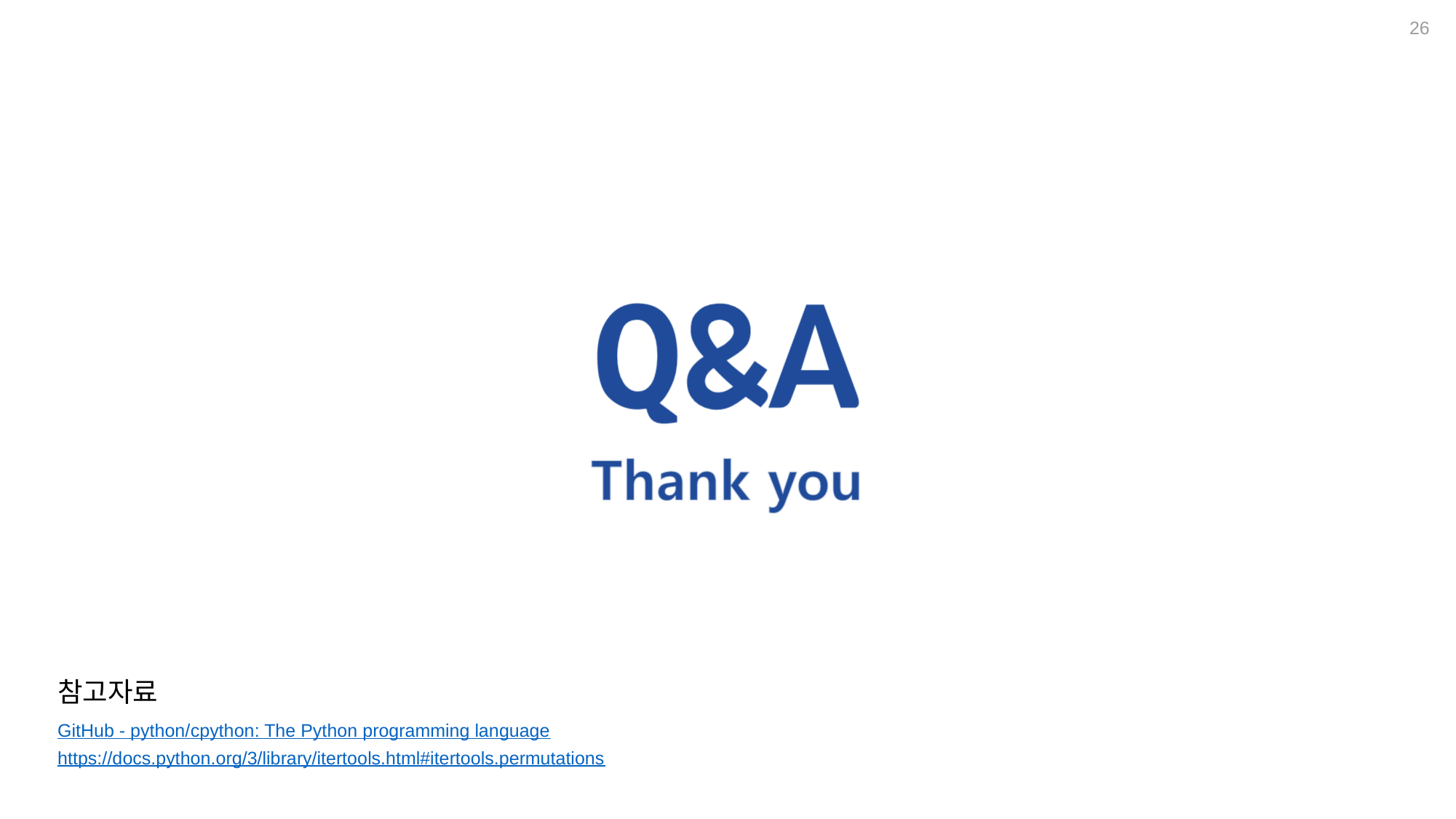

26
참고자료
GitHub - python/cpython: The Python programming language
https://docs.python.org/3/library/itertools.html#itertools.permutations